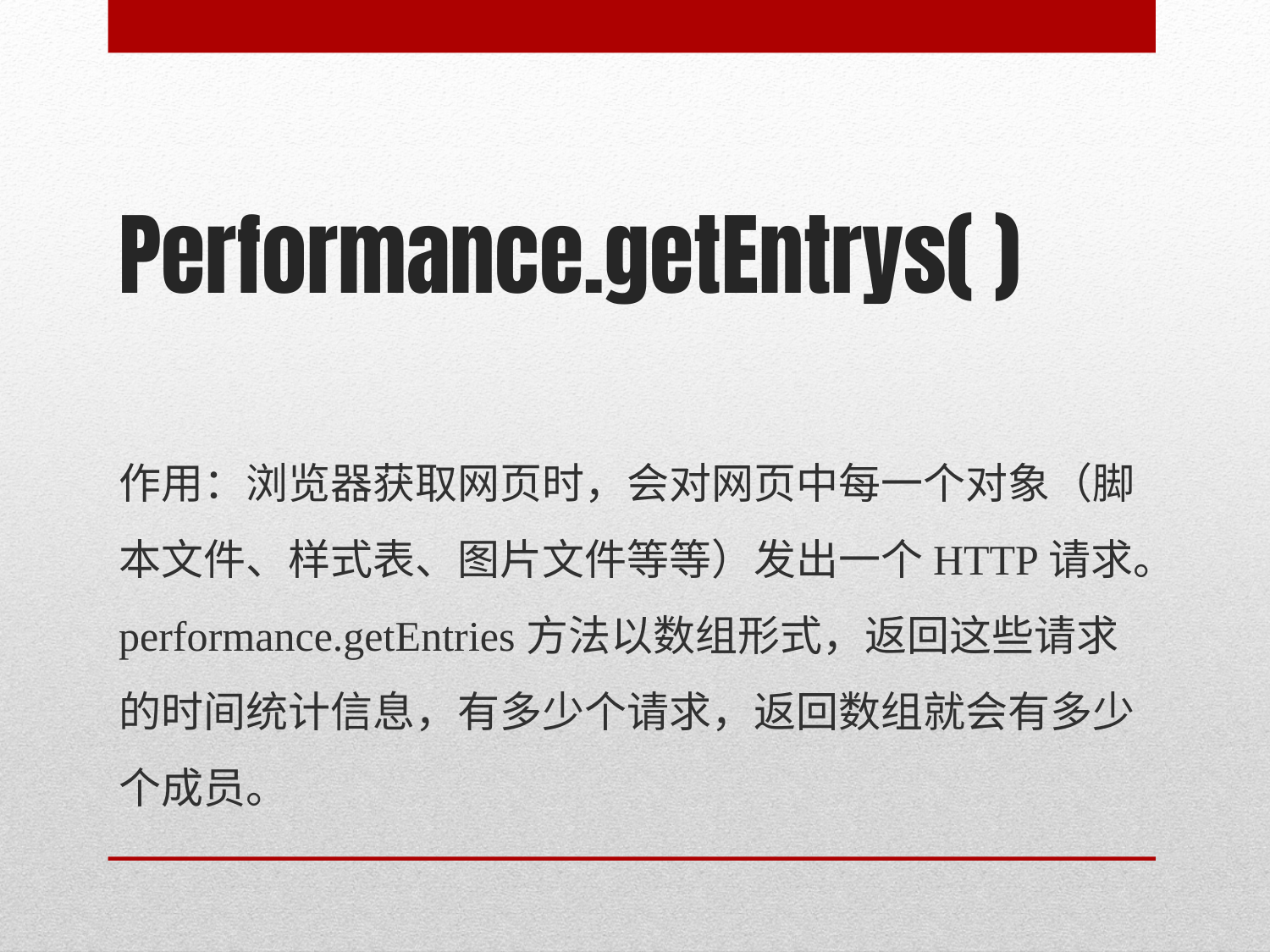

# Performance.getEntrys( )
作用：浏览器获取网页时，会对网页中每一个对象（脚本文件、样式表、图片文件等等）发出一个HTTP请求。performance.getEntries方法以数组形式，返回这些请求的时间统计信息，有多少个请求，返回数组就会有多少个成员。